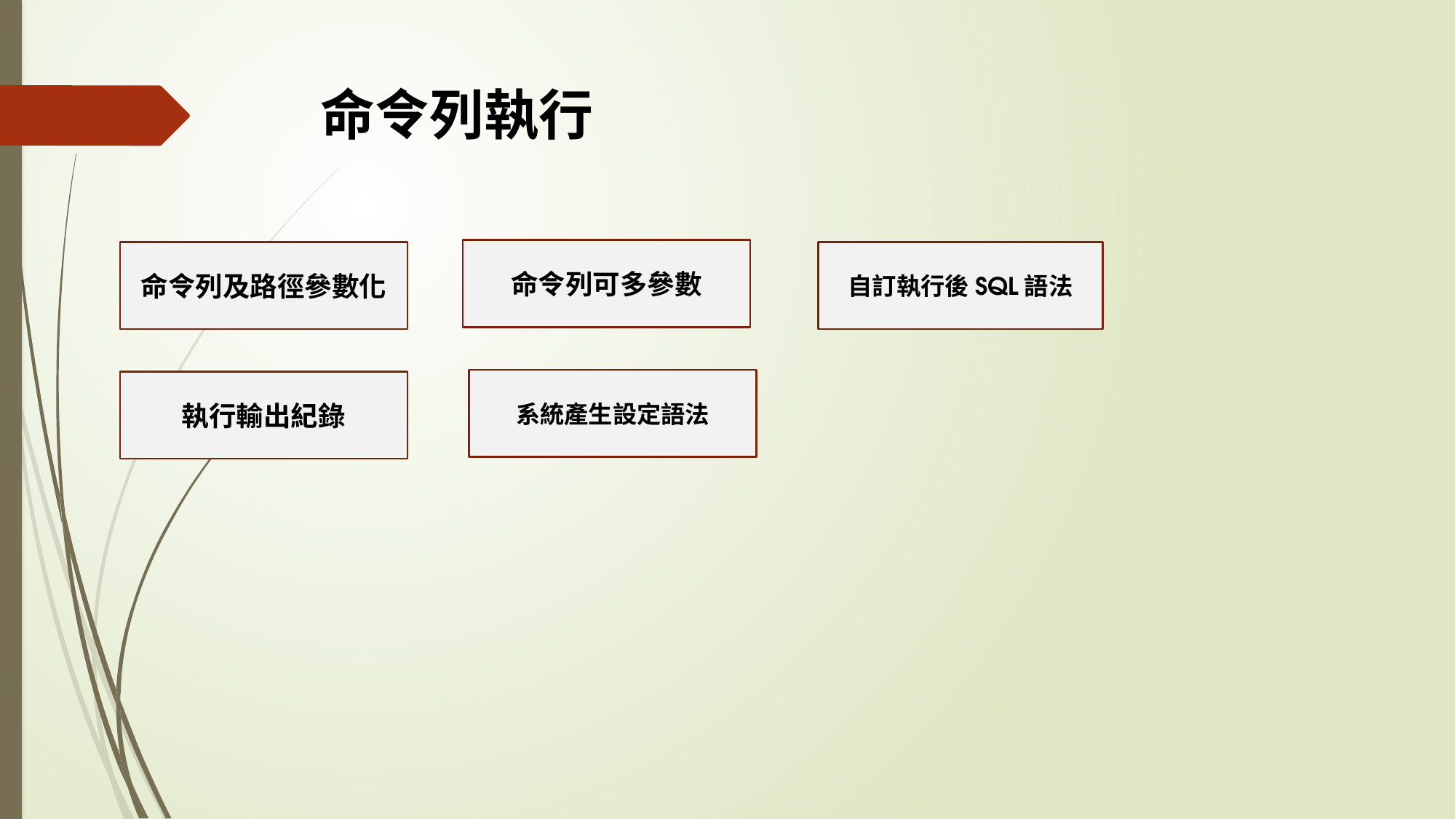

# 命令列執行
命令列可多參數
命令列及路徑參數化
自訂執行後SQL語法
系統產生設定語法
執行輸出紀錄